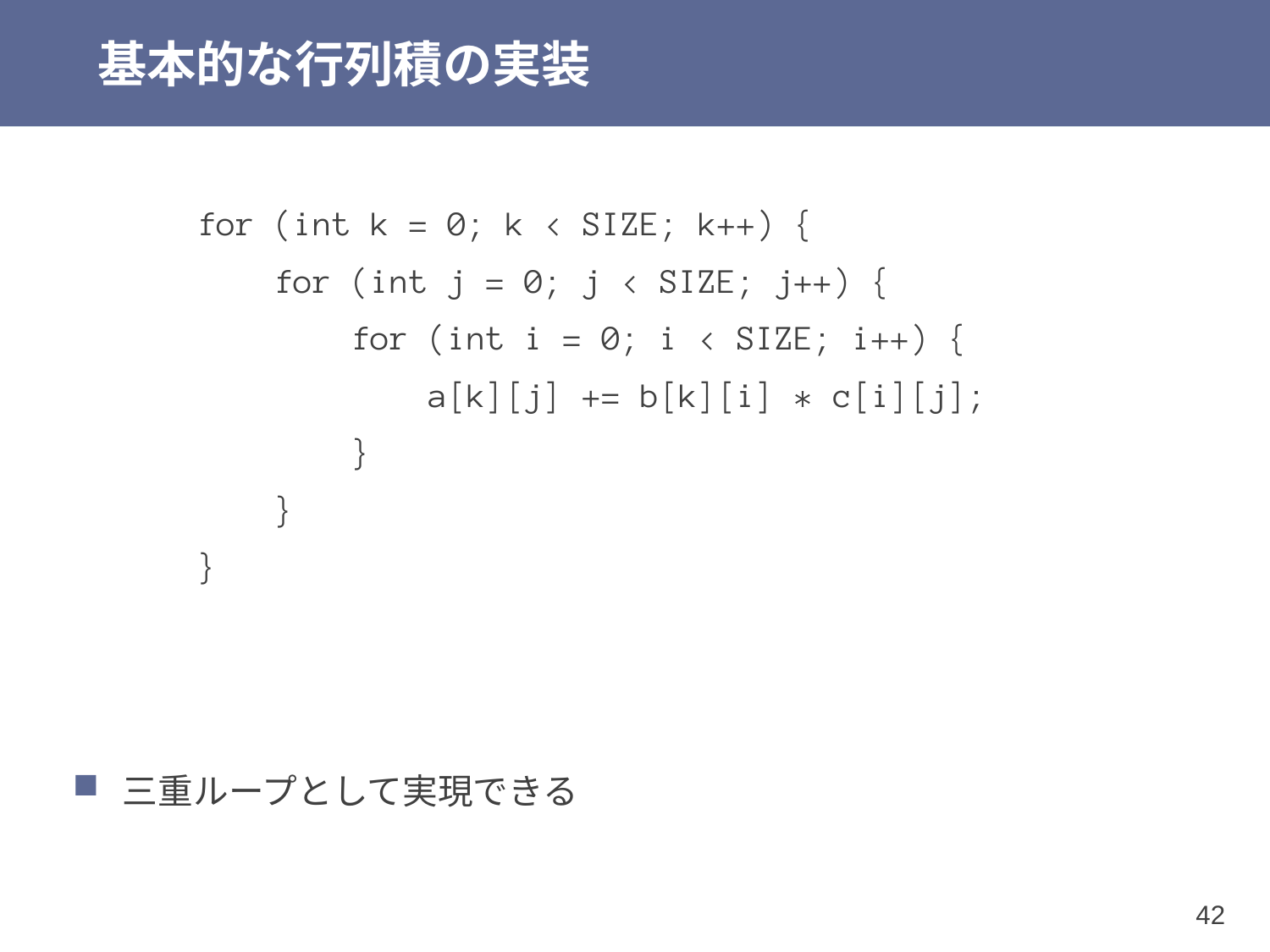

# 基本的な行列積の実装
for (int k = 0; k < SIZE; k++) {
    for (int j = 0; j < SIZE; j++) {
        for (int i = 0; i < SIZE; i++) {
            a[k][j] += b[k][i] * c[i][j];
        }
    }
}

三重ループとして実現できる